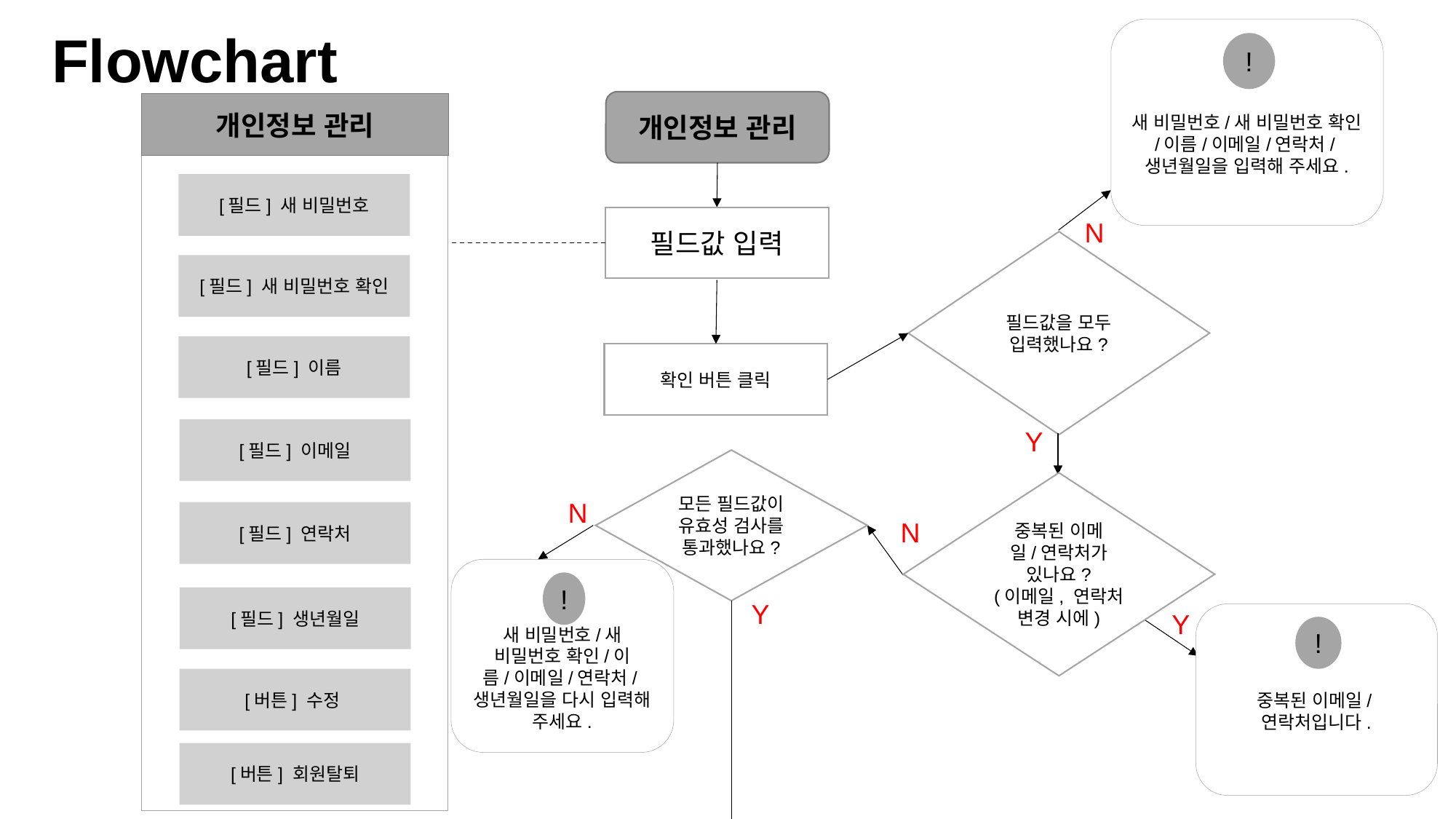

Flowchart

새 비밀번호/새 비밀번호 확인/이름/이메일/연락처/생년월일을 입력해 주세요.
!
개인정보 관리
개인정보 관리

[필드] 새 비밀번호
[필드] 새 비밀번호 확인
[필드] 이름
[필드] 이메일
[필드] 연락처
[필드] 생년월일
[버튼] 수정
필드값 입력
N
필드값을 모두 입력했나요?
확인 버튼 클릭
Y
모든 필드값이 유효성 검사를 통과했나요?
중복된 이메일/연락처가 있나요?
(이메일, 연락처 변경 시에)
N
N

새 비밀번호/새 비밀번호 확인/이름/이메일/연락처/생년월일을 다시 입력해 주세요.
!
Y
Y

중복된 이메일/연락처입니다.
!
[버튼] 회원탈퇴